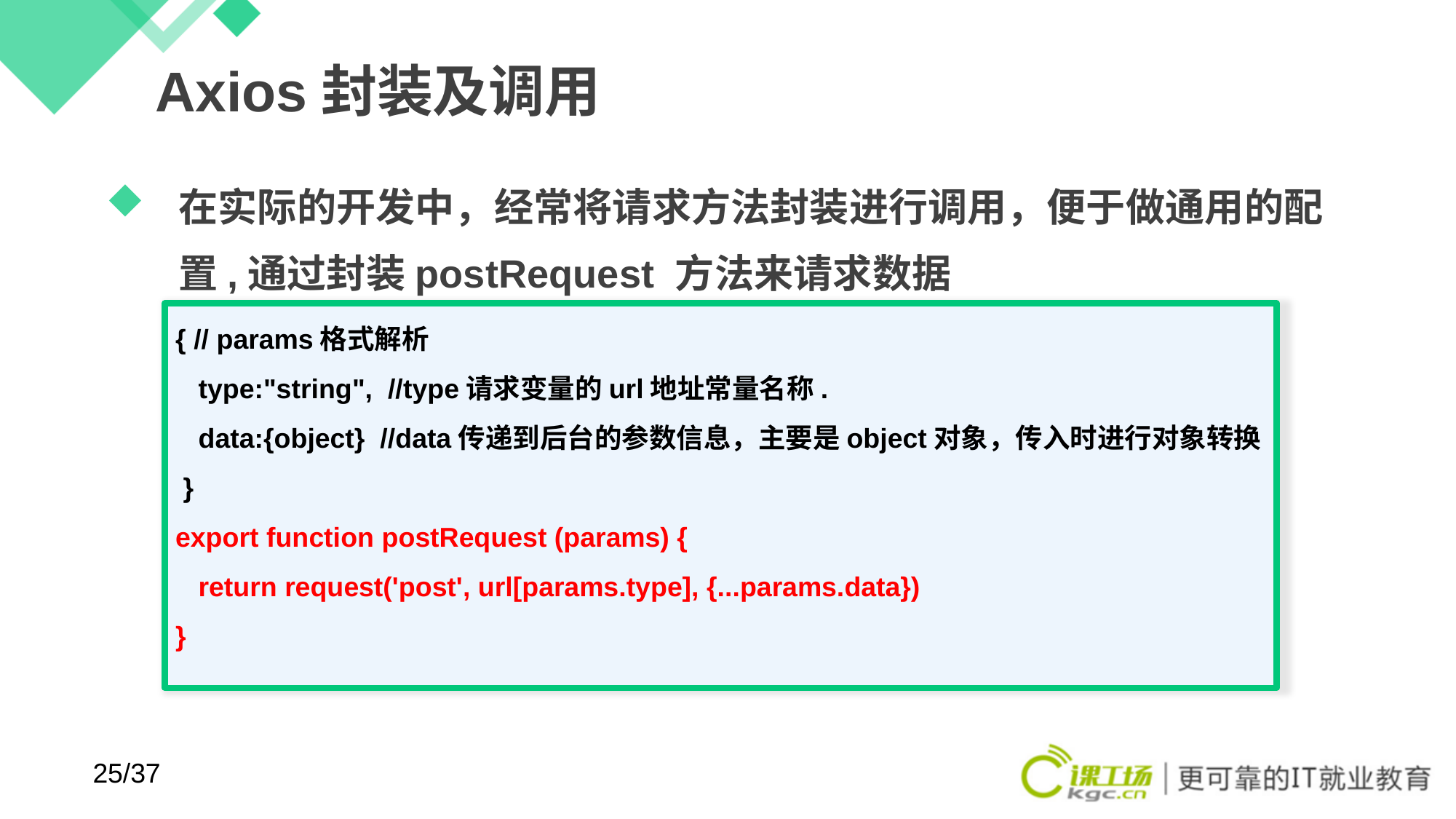

# Axios封装及调用
在实际的开发中，经常将请求方法封装进行调用，便于做通用的配置,通过封装postRequest 方法来请求数据

{ // params格式解析
   type:"string",  //type请求变量的url地址常量名称.
   data:{object}  //data传递到后台的参数信息，主要是object对象，传入时进行对象转换
 }
export function postRequest (params) {
   return request('post', url[params.type], {...params.data})
}